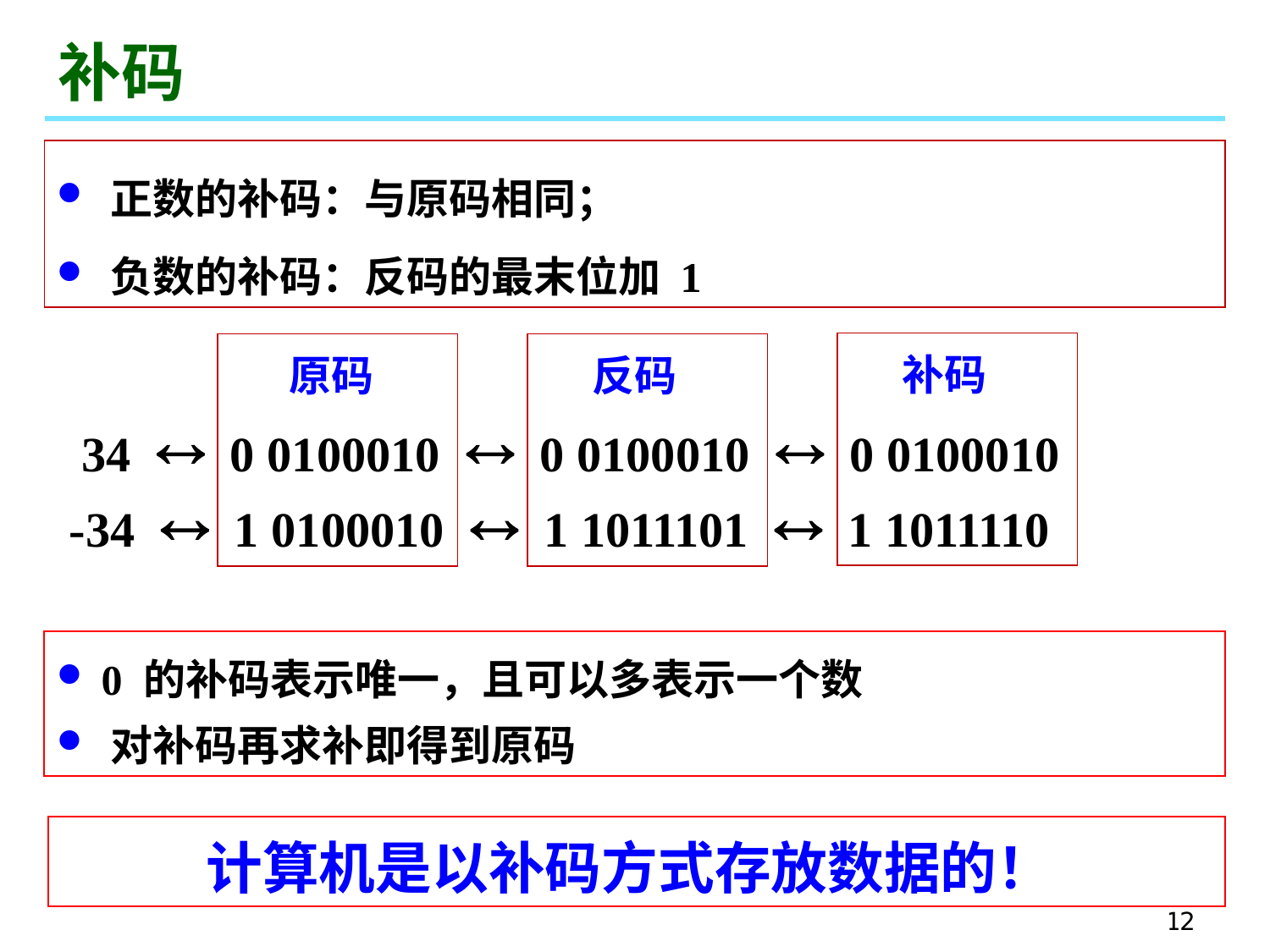

# 补码
 正数的补码：与原码相同；
 负数的补码：反码的最末位加 1

补码
原码
反码
  34  ↔  0 0100010  ↔  0 0100010  ↔  0 0100010
 -34  ↔  1 0100010  ↔  1 1011101  ↔  1 1011110
 0 的补码表示唯一，且可以多表示一个数
 对补码再求补即得到原码
计算机是以补码方式存放数据的！
12